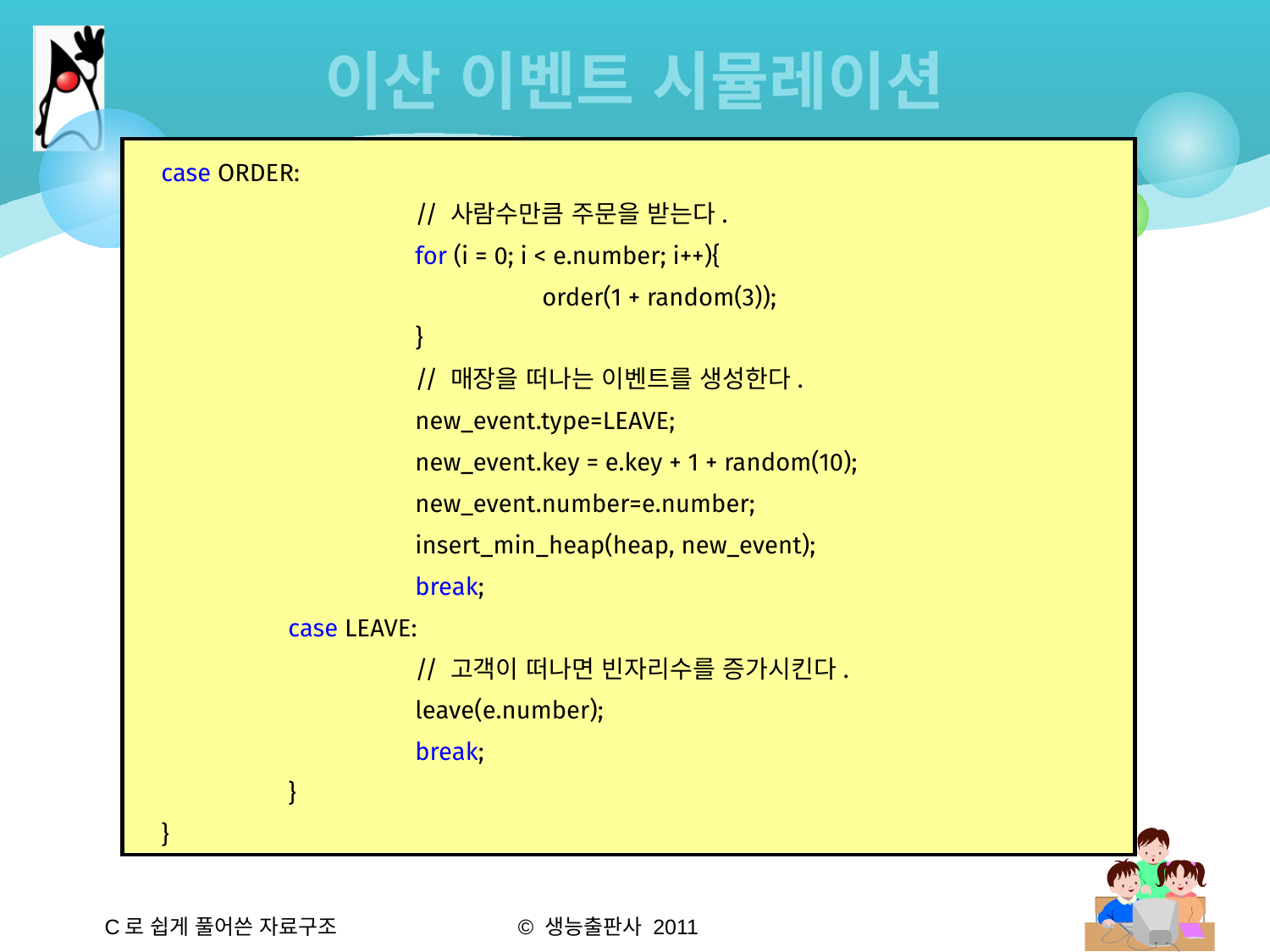

# 이산 이벤트 시뮬레이션
case ORDER:
		// 사람수만큼 주문을 받는다.
		for (i = 0; i < e.number; i++){
	 		order(1 + random(3));
		}
		// 매장을 떠나는 이벤트를 생성한다.
		new_event.type=LEAVE;
		new_event.key = e.key + 1 + random(10);
		new_event.number=e.number;
		insert_min_heap(heap, new_event);
		break;
	case LEAVE:
		// 고객이 떠나면 빈자리수를 증가시킨다.
		leave(e.number);
		break;
	}
}